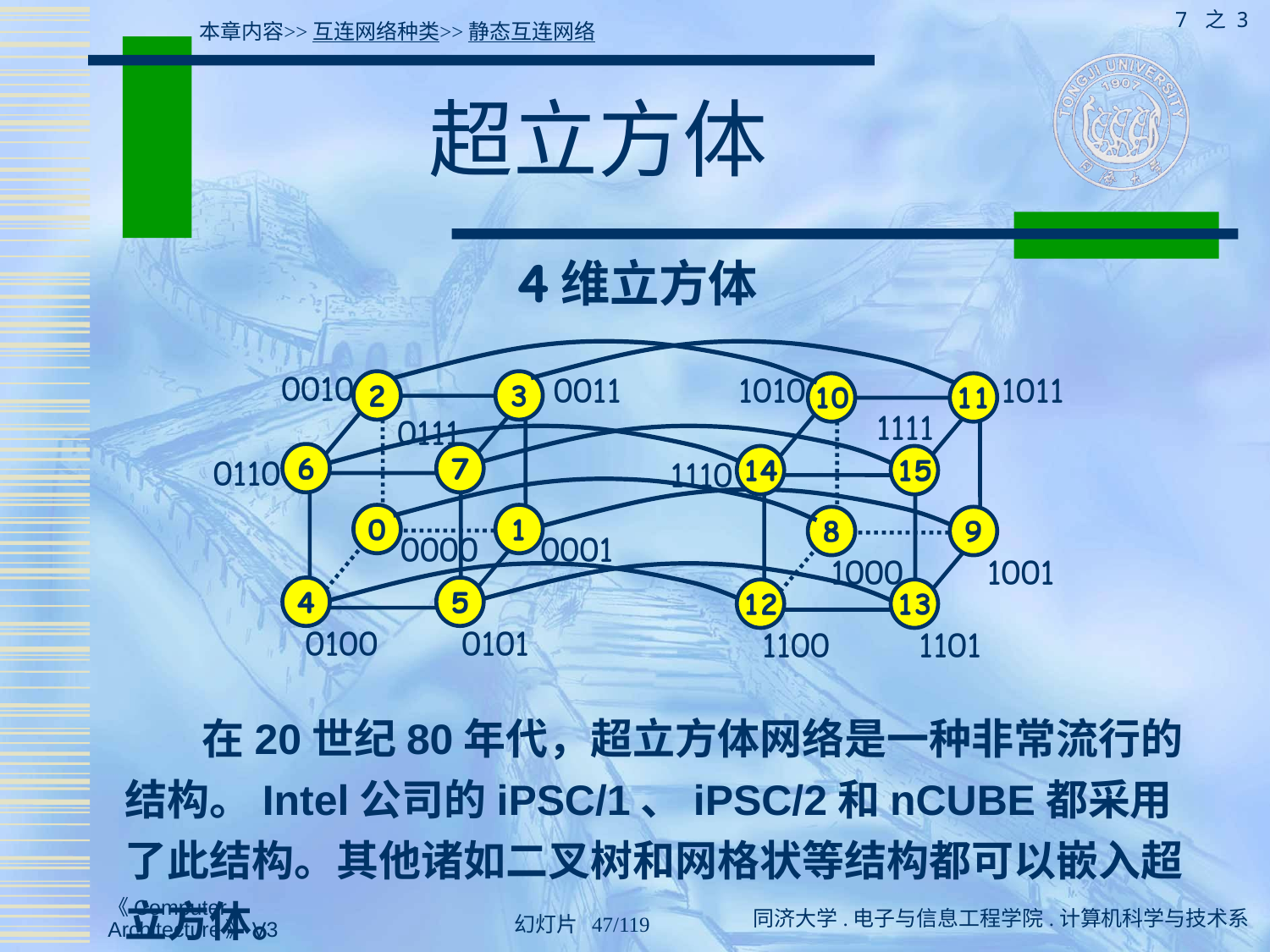

7 之 3
本章内容>>互连网络种类>>静态互连网络
# 超立方体
4维立方体

0010
1010
1011
0011
2
3
10
11

0111
1111

0110
6
7
1110
14
15

0
1
8
9

0000
0001

1000
1001

4
5
12
13

0100
0101
1100
1101
       在20世纪80年代，超立方体网络是一种非常流行的结构。Intel公司的iPSC/1、iPSC/2和nCUBE都采用了此结构。其他诸如二叉树和网格状等结构都可以嵌入超立方体。